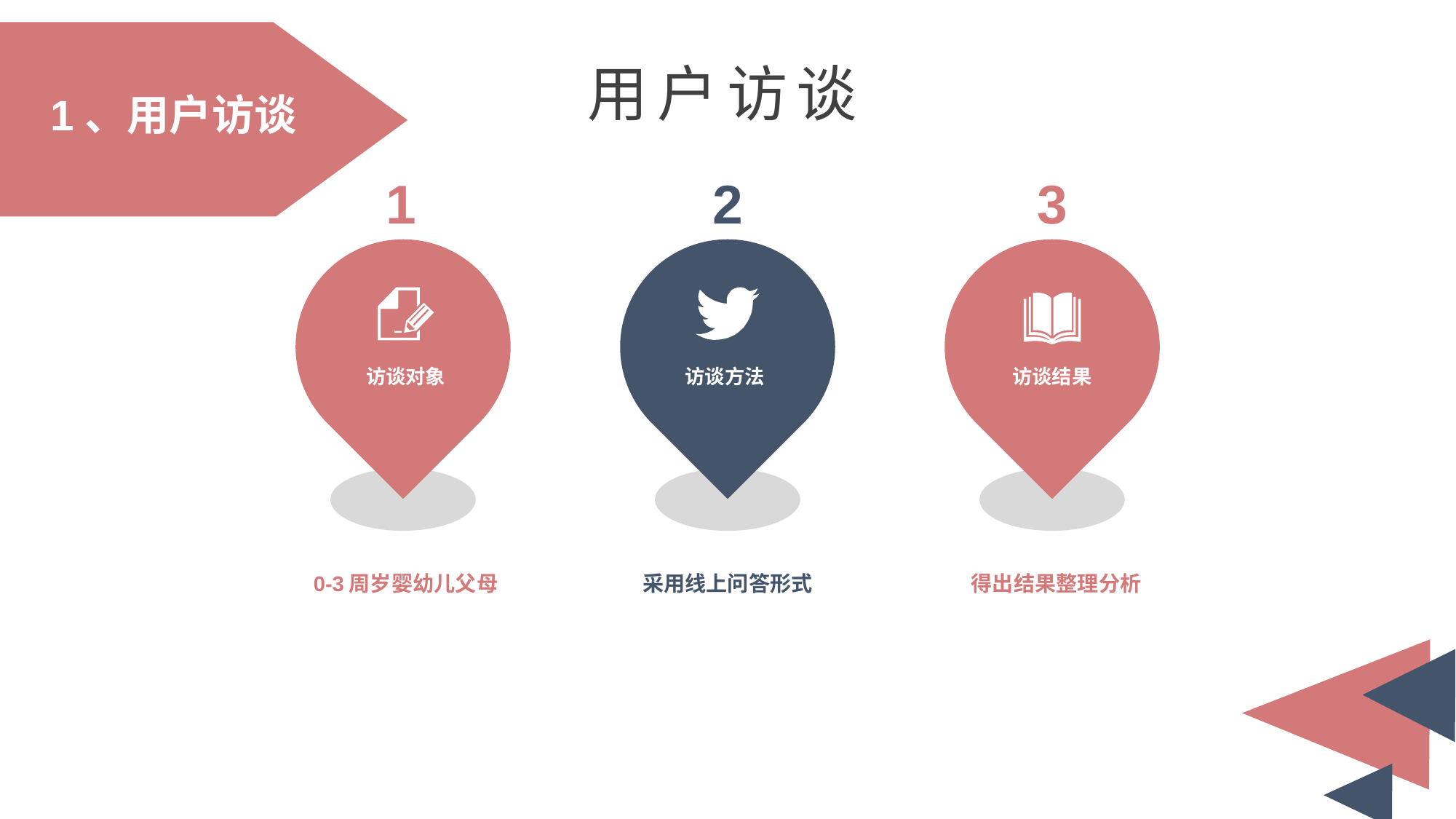

1、用户访谈
用户访谈
1
2
3

访谈对象
访谈方法
访谈结果

0-3周岁婴幼儿父母
采用线上问答形式
得出结果整理分析